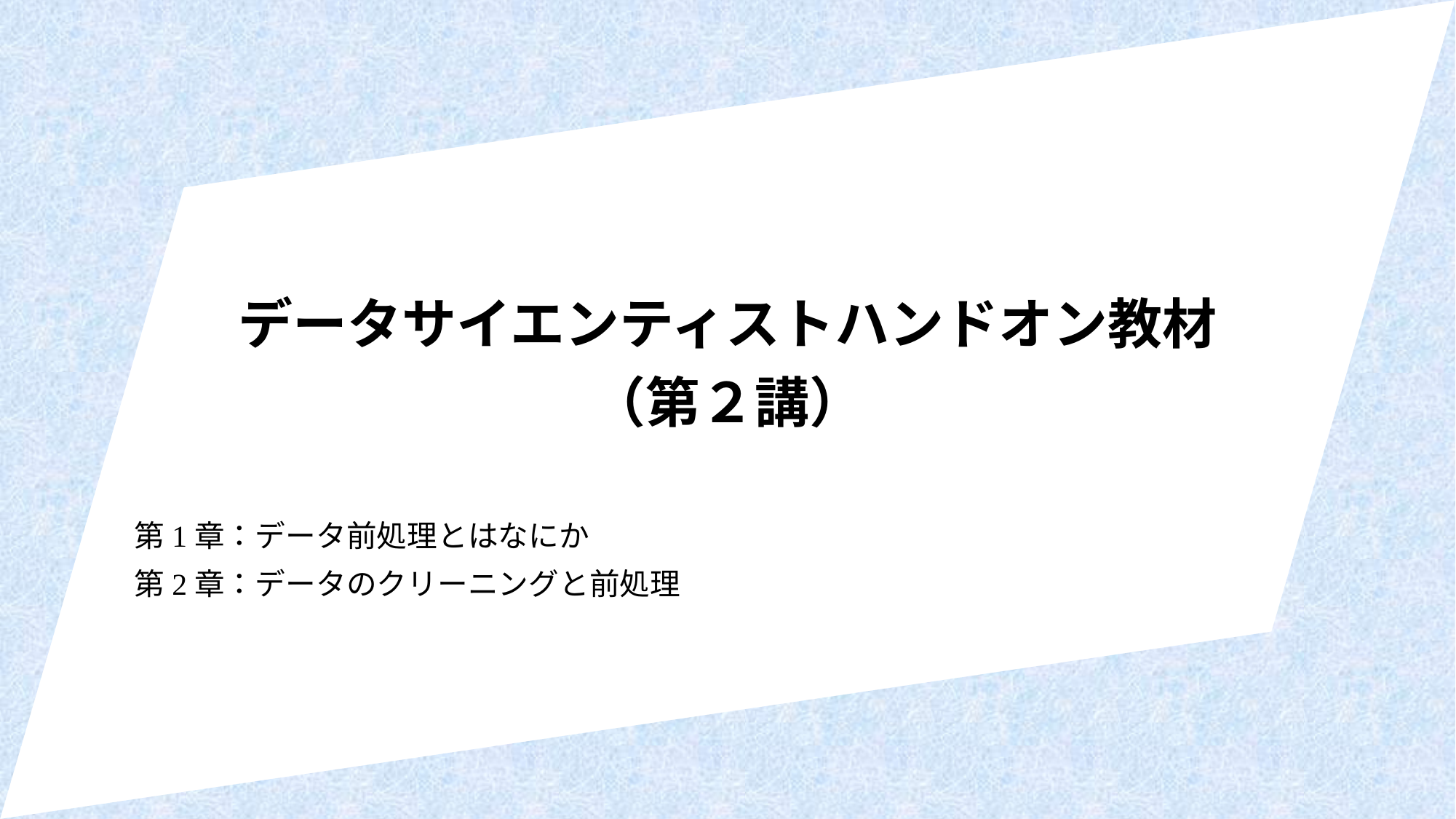

# データサイエンティストハンドオン教材 （第２講）
第1章：データ前処理とはなにか
第2章：データのクリーニングと前処理